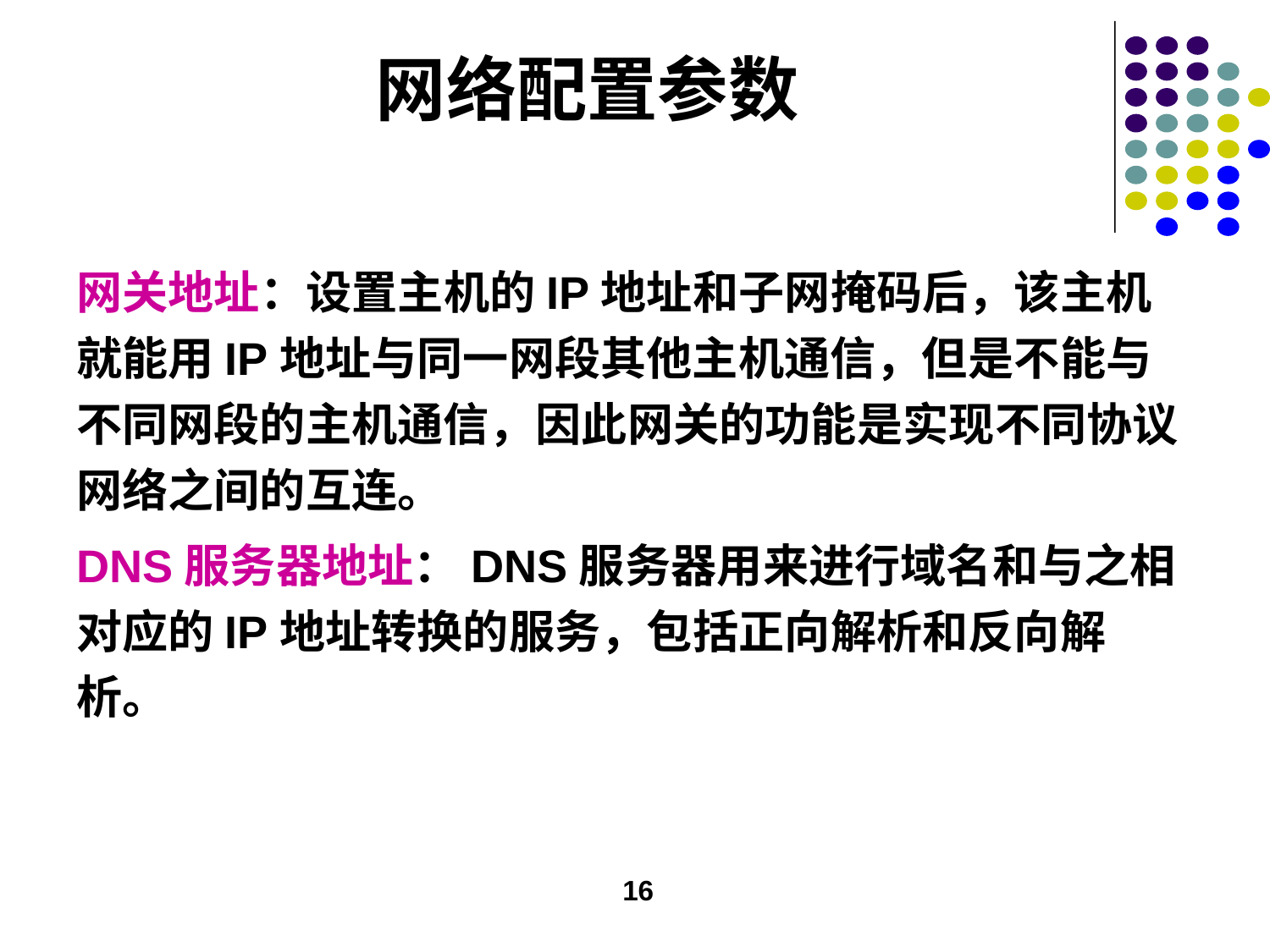

# 网络配置参数
网关地址：设置主机的IP地址和子网掩码后，该主机就能用IP地址与同一网段其他主机通信，但是不能与不同网段的主机通信，因此网关的功能是实现不同协议网络之间的互连。
DNS服务器地址：DNS服务器用来进行域名和与之相对应的IP地址转换的服务，包括正向解析和反向解析。
16